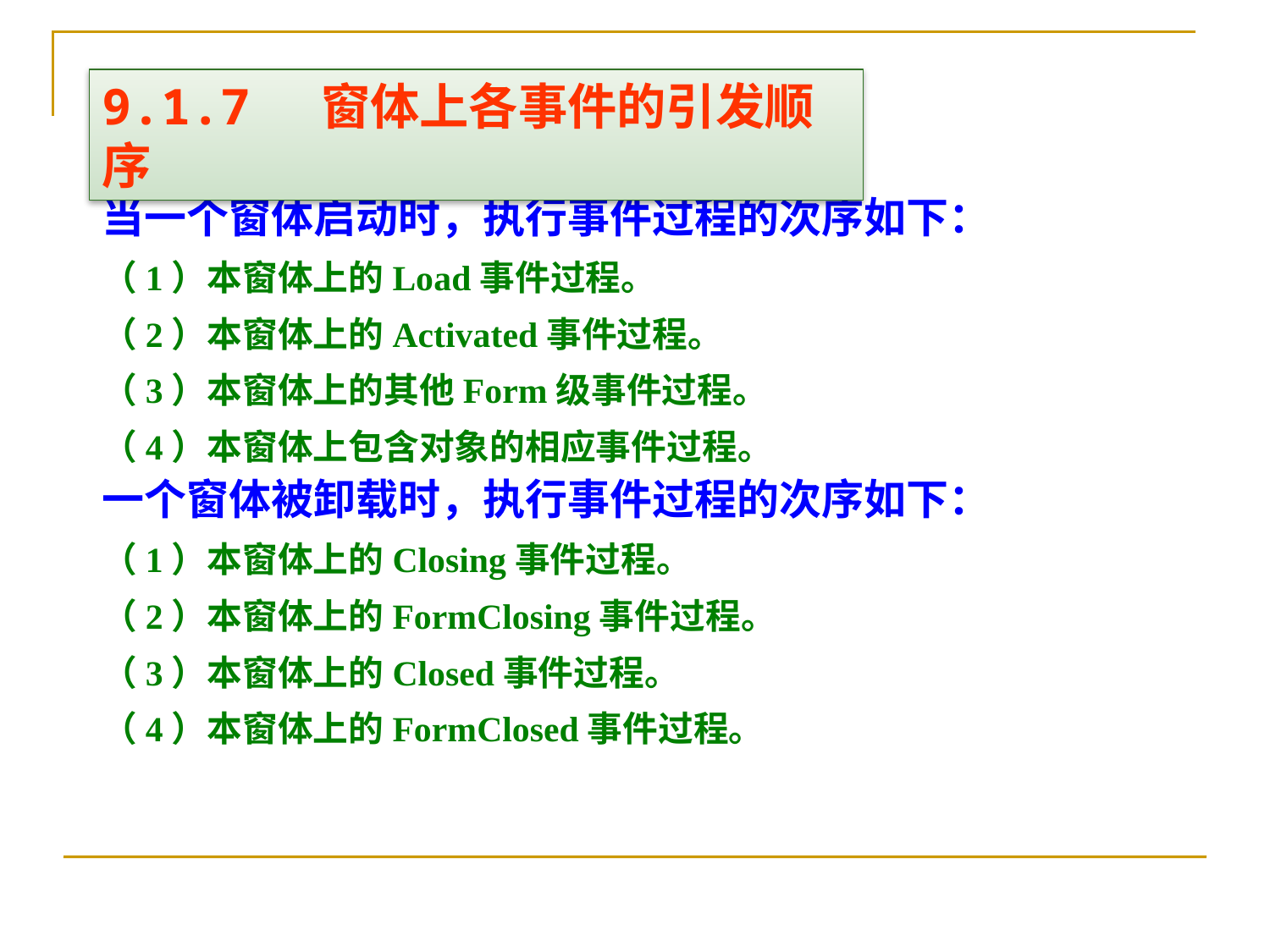

9.1.7  窗体上各事件的引发顺序
当一个窗体启动时，执行事件过程的次序如下：
（1）本窗体上的Load事件过程。
（2）本窗体上的Activated事件过程。
（3）本窗体上的其他Form级事件过程。
（4）本窗体上包含对象的相应事件过程。
一个窗体被卸载时，执行事件过程的次序如下：
（1）本窗体上的Closing事件过程。
（2）本窗体上的FormClosing事件过程。
（3）本窗体上的Closed事件过程。
（4）本窗体上的FormClosed事件过程。